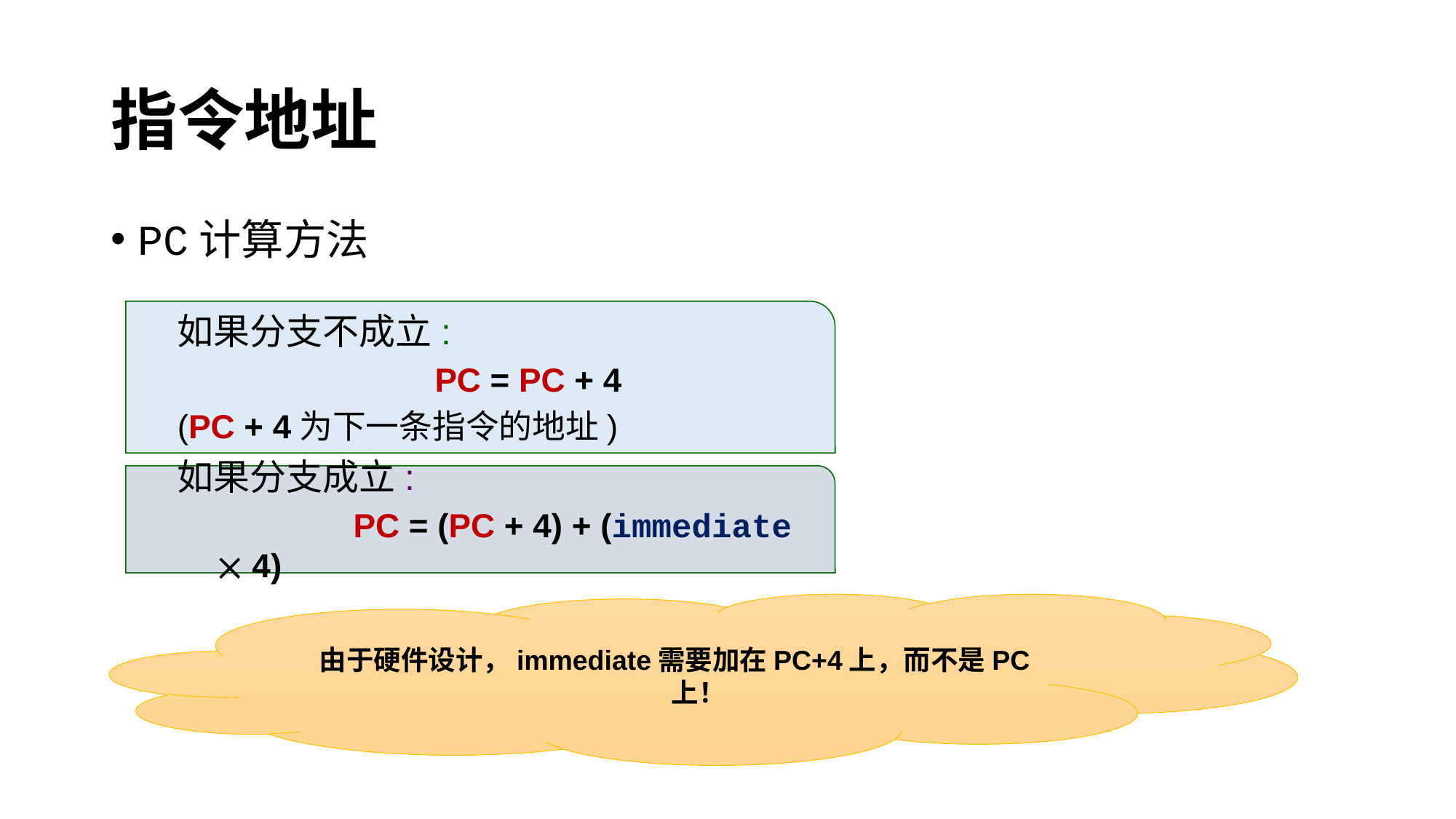

# 指令地址
PC计算方法
如果分支不成立:
			PC = PC + 4
(PC + 4为下一条指令的地址)
如果分支成立:
		   PC = (PC + 4) + (immediate × 4)
由于硬件设计，immediate需要加在PC+4上，而不是PC上！